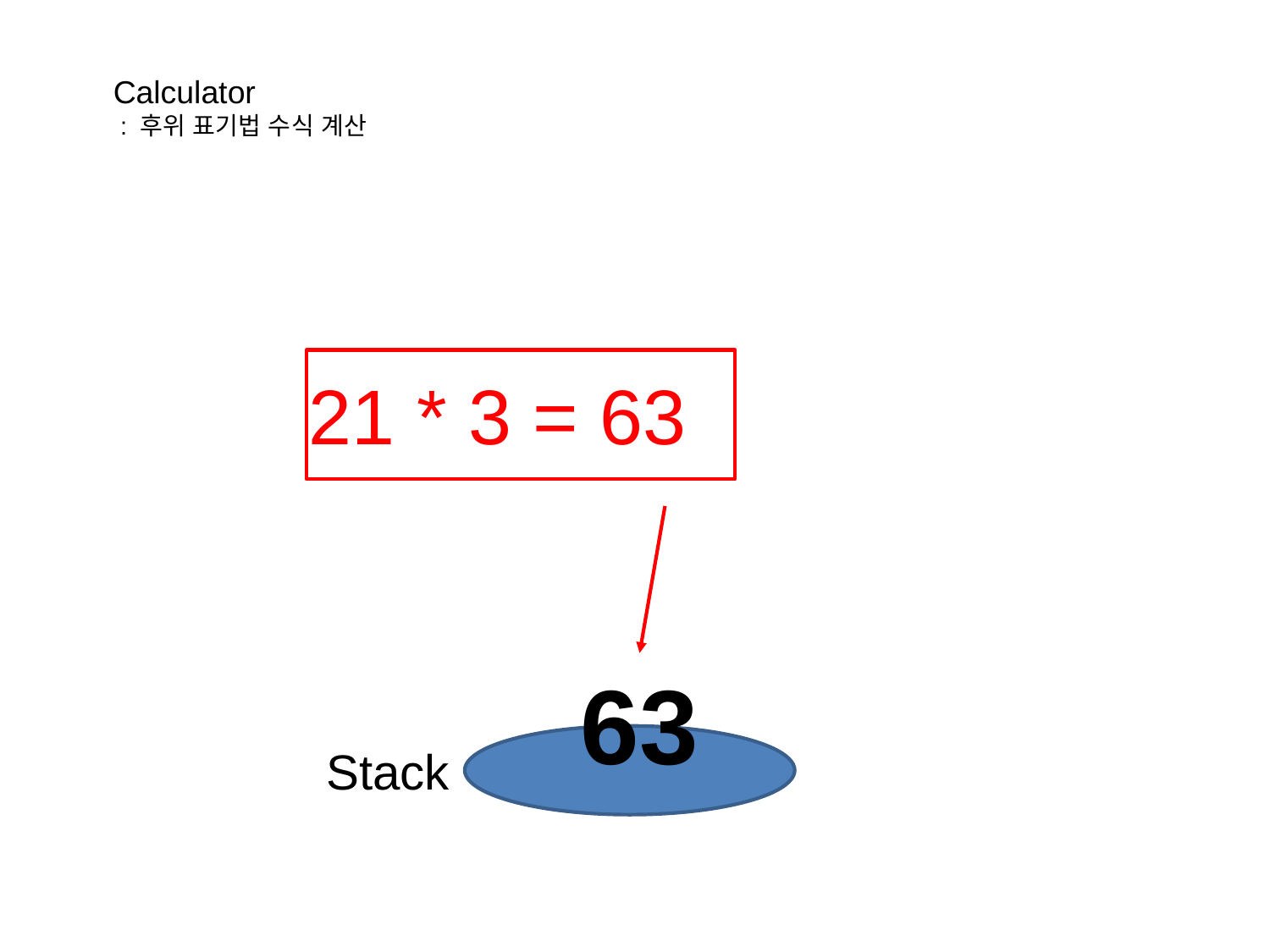

Calculator
 : 후위 표기법 수식 계산

21 * 3 = 63
63

Stack